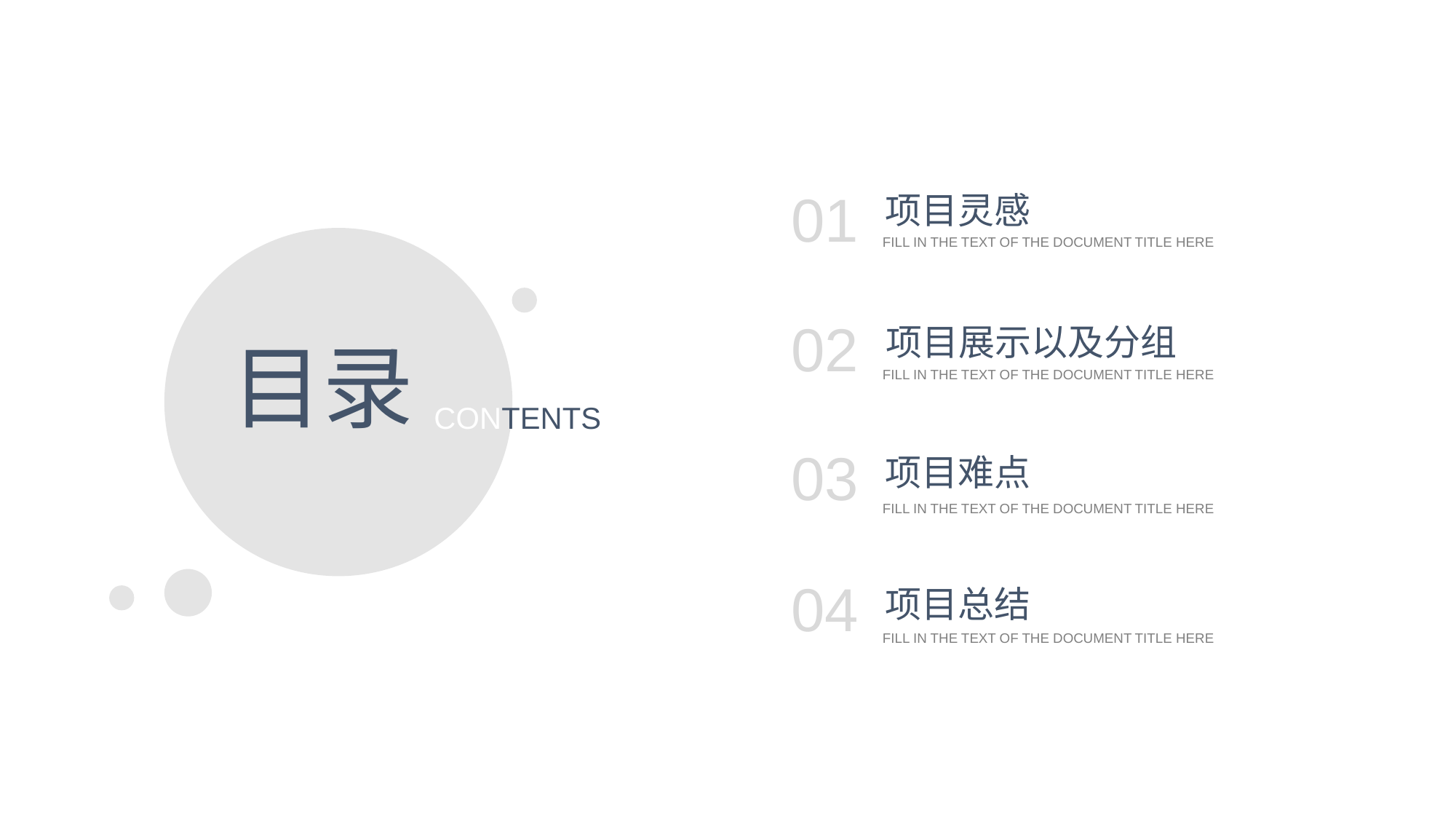

01
项目灵感

FILL IN THE TEXT OF THE DOCUMENT TITLE HERE

02
项目展示以及分组
目录
FILL IN THE TEXT OF THE DOCUMENT TITLE HERE
CONTENTS
03
项目难点
FILL IN THE TEXT OF THE DOCUMENT TITLE HERE
04

项目总结

FILL IN THE TEXT OF THE DOCUMENT TITLE HERE